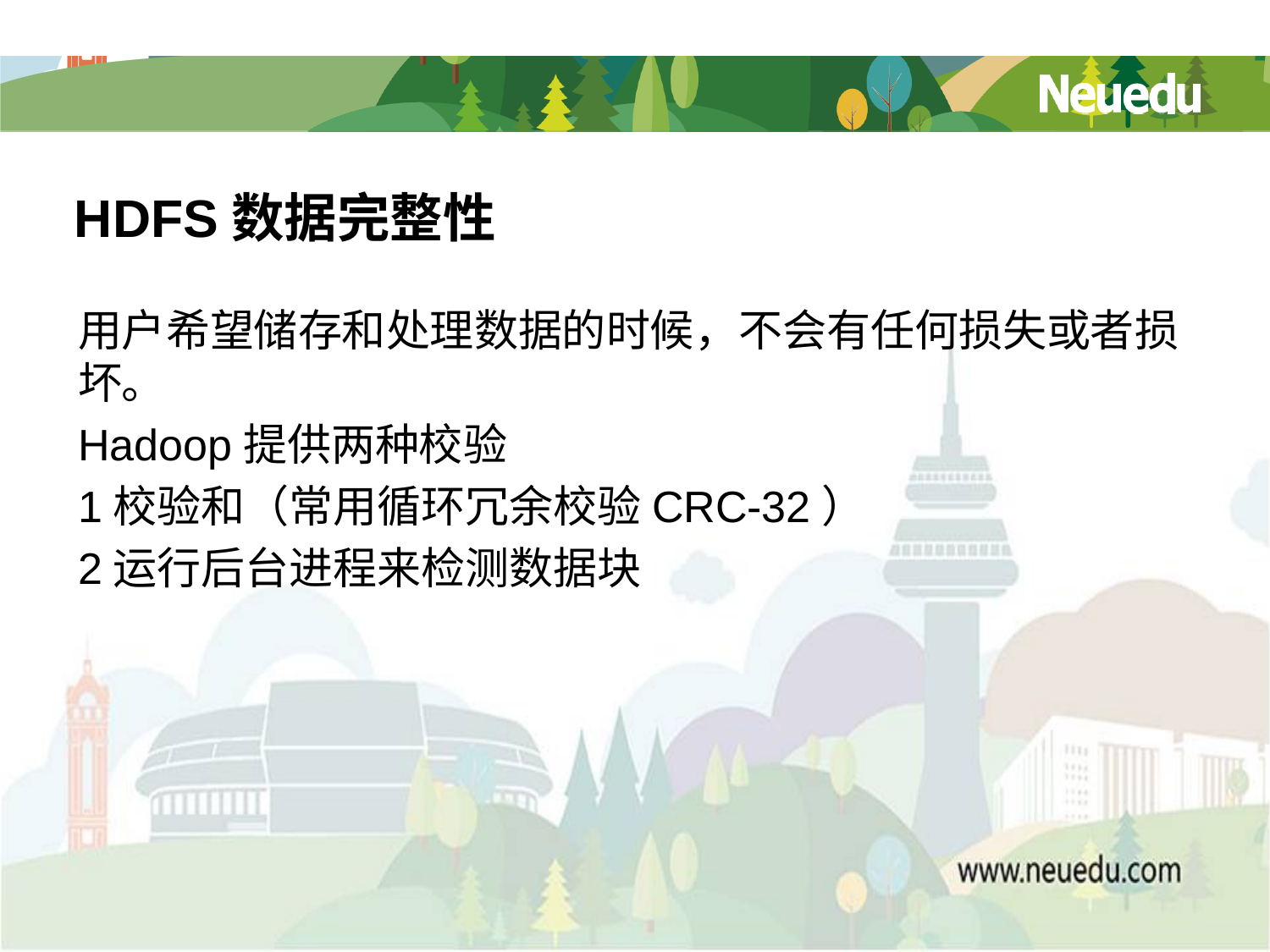

# HDFS数据完整性
用户希望储存和处理数据的时候，不会有任何损失或者损坏。
Hadoop提供两种校验
1校验和（常用循环冗余校验CRC-32）
2运行后台进程来检测数据块